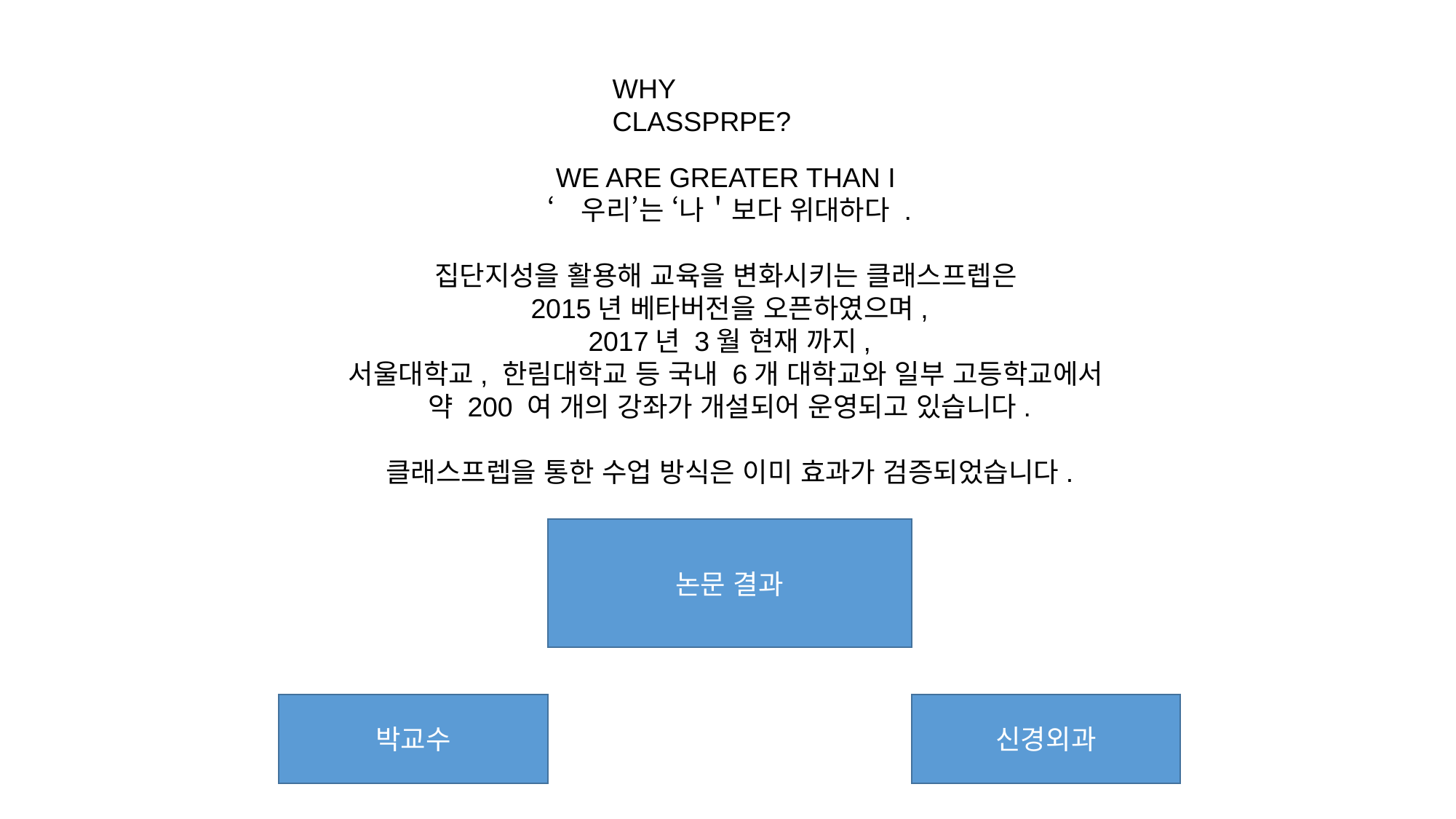

WHY CLASSPRPE?
WE ARE GREATER THAN I
‘우리’는 ‘나＇보다 위대하다 .

집단지성을 활용해 교육을 변화시키는 클래스프렙은
2015년 베타버전을 오픈하였으며,
2017년 3월 현재 까지,
서울대학교, 한림대학교 등 국내 6개 대학교와 일부 고등학교에서
약 200 여 개의 강좌가 개설되어 운영되고 있습니다.

클래스프렙을 통한 수업 방식은 이미 효과가 검증되었습니다.
논문 결과
박교수
신경외과